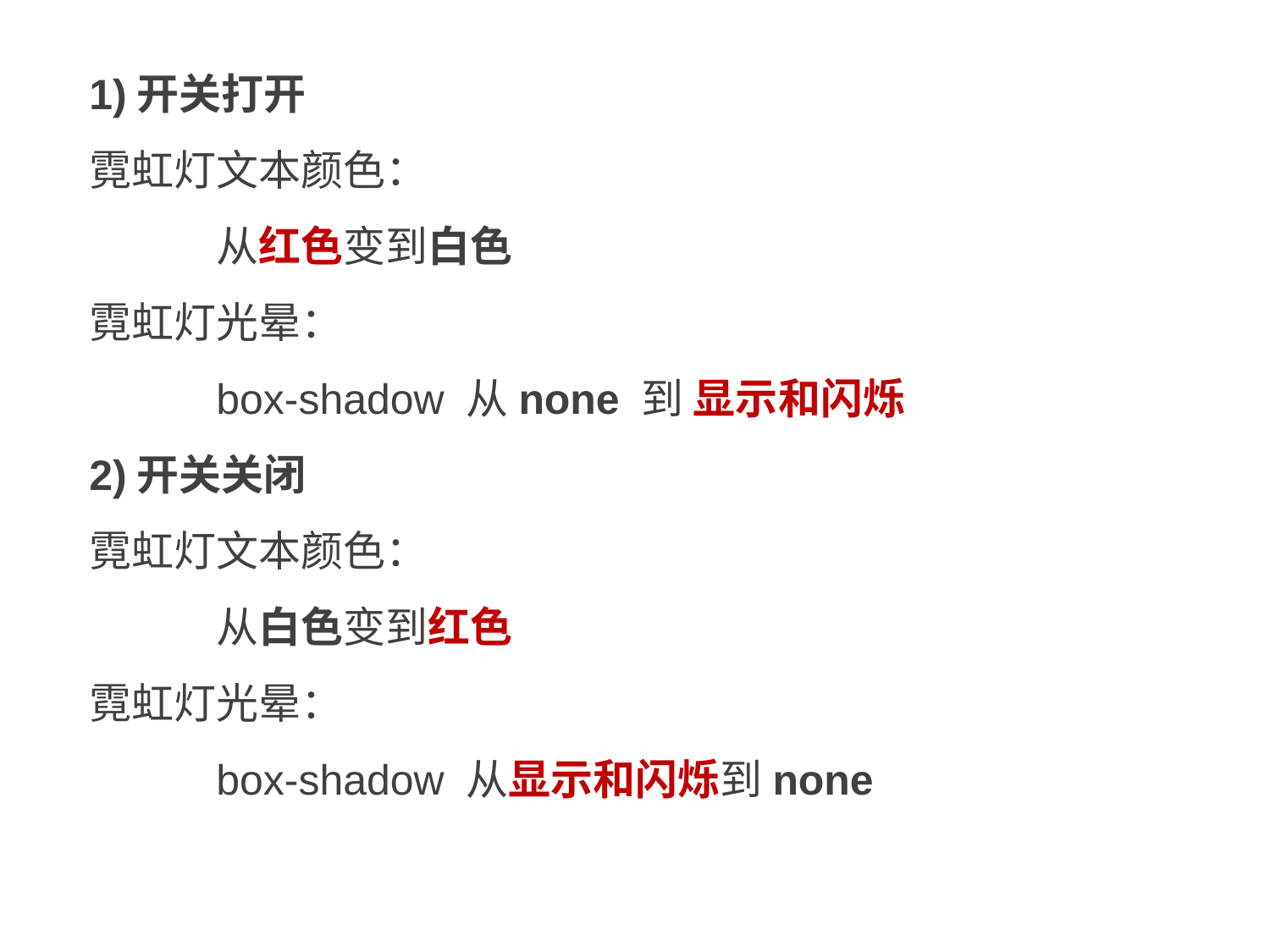

1)开关打开
霓虹灯文本颜色：
	从红色变到白色
霓虹灯光晕：
	box-shadow 从none 到 显示和闪烁
2)开关关闭
霓虹灯文本颜色：
	从白色变到红色
霓虹灯光晕：
	box-shadow 从显示和闪烁到none